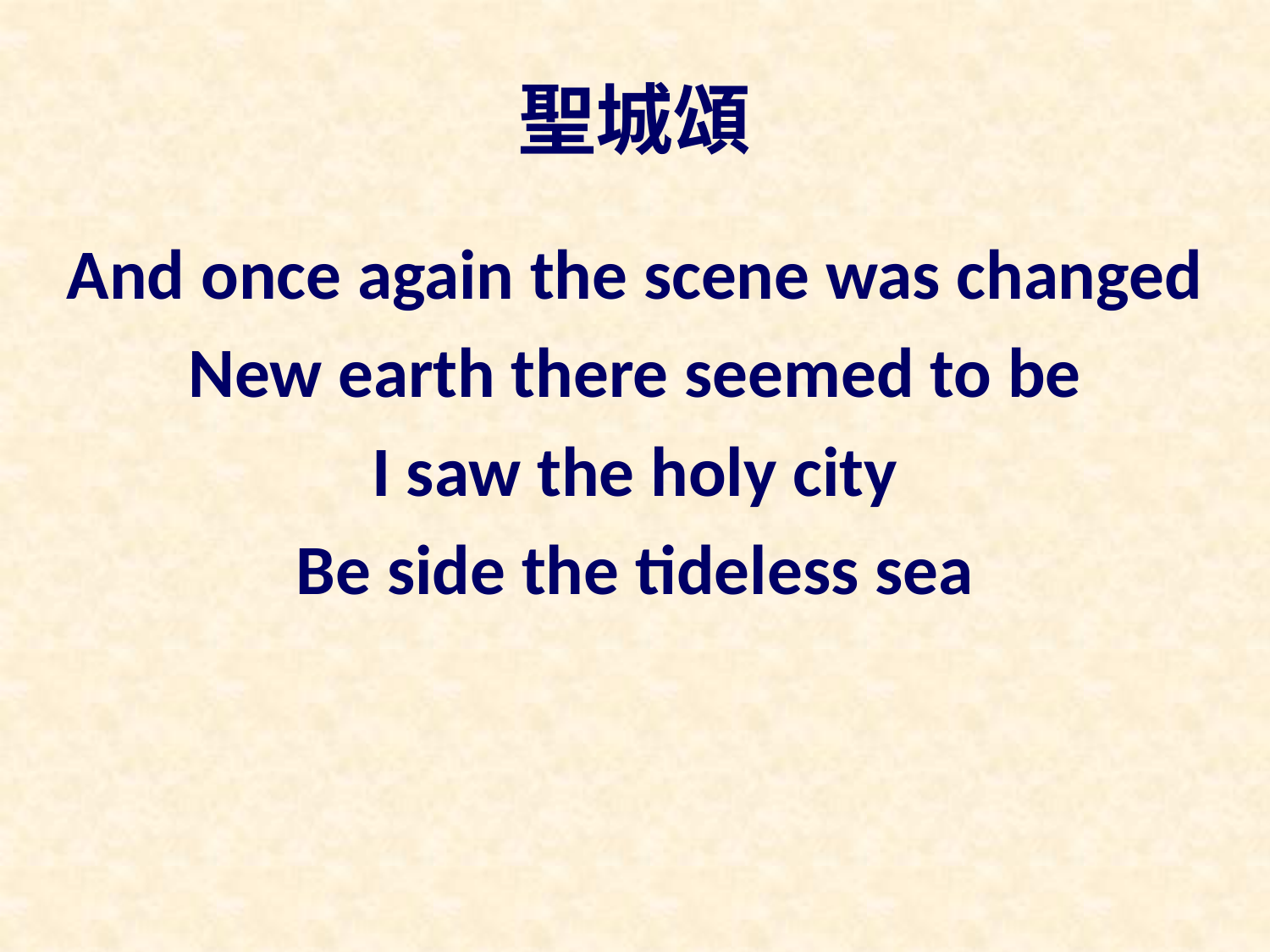

# 聖城頌
And once again the scene was changed
New earth there seemed to be
I saw the holy city
Be side the tideless sea